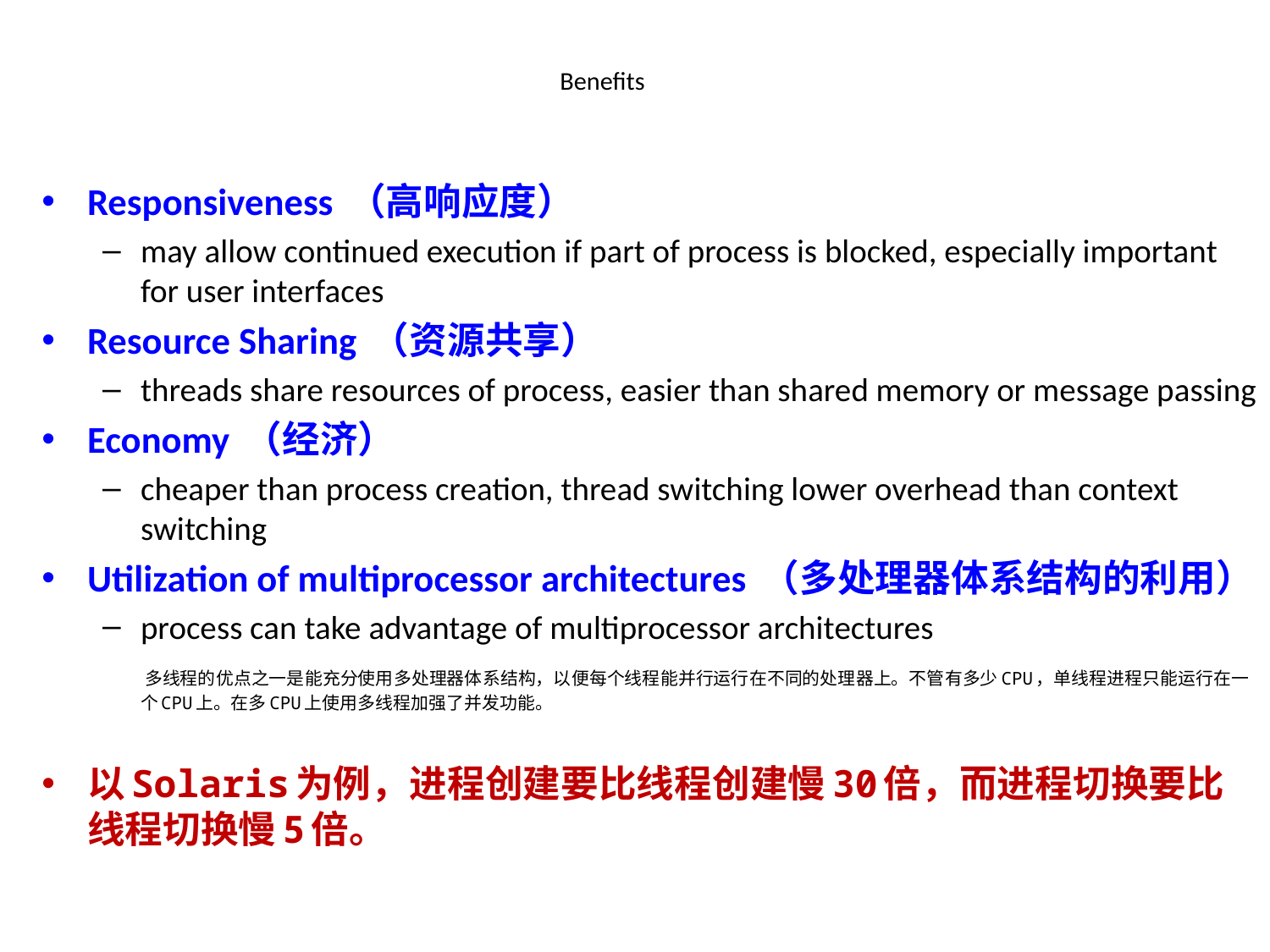

# Benefits
Responsiveness （高响应度）
may allow continued execution if part of process is blocked, especially important for user interfaces
Resource Sharing （资源共享）
threads share resources of process, easier than shared memory or message passing
Economy （经济）
cheaper than process creation, thread switching lower overhead than context switching
Utilization of multiprocessor architectures （多处理器体系结构的利用）
process can take advantage of multiprocessor architectures
     多线程的优点之一是能充分使用多处理器体系结构，以便每个线程能并行运行在不同的处理器上。不管有多少CPU，单线程进程只能运行在一个CPU上。在多CPU上使用多线程加强了并发功能。
以Solaris为例，进程创建要比线程创建慢30倍，而进程切换要比线程切换慢5倍。